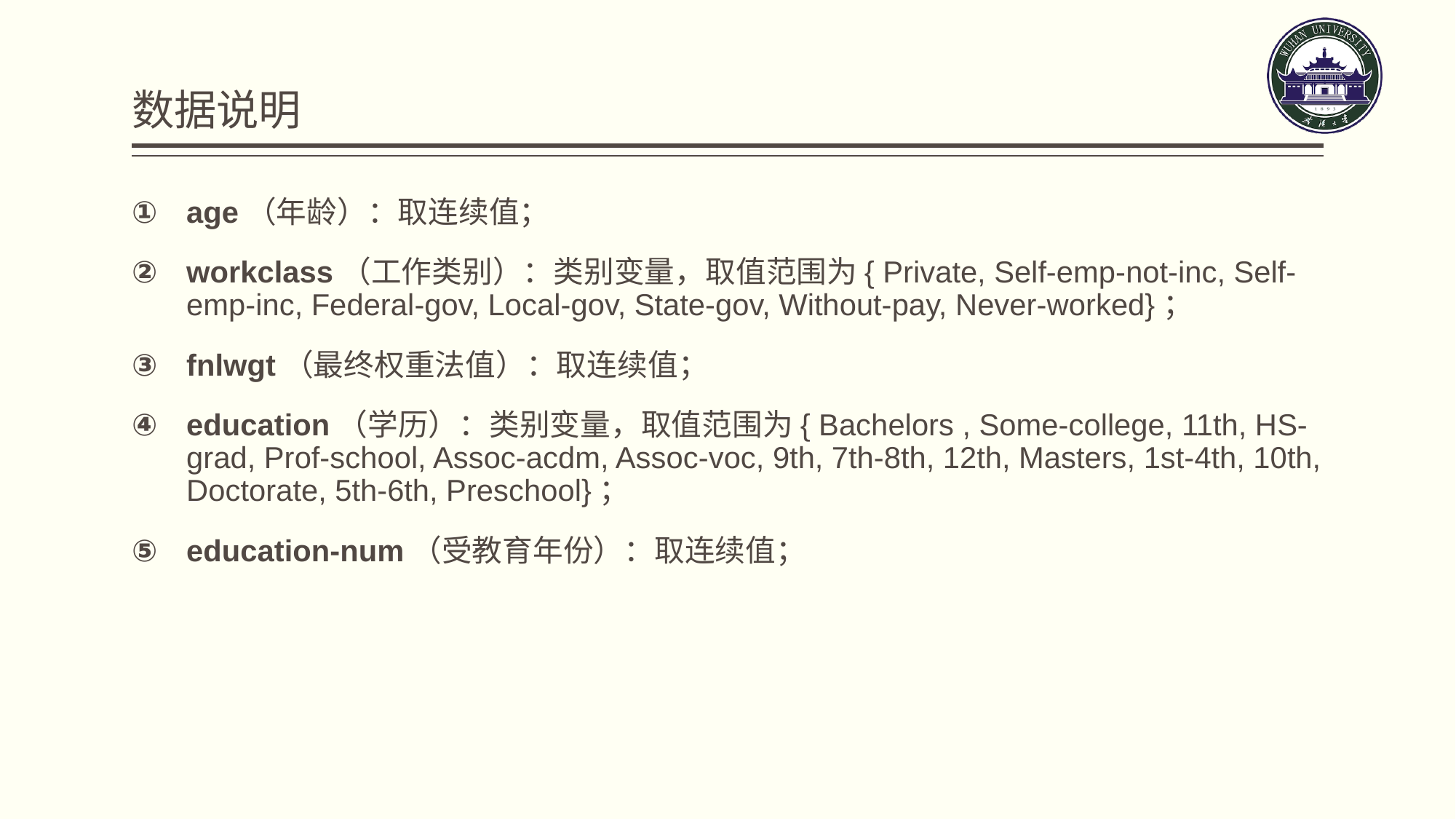

# 数据说明
age（年龄）：取连续值；
workclass（工作类别）：类别变量，取值范围为{ Private, Self-emp-not-inc, Self-emp-inc, Federal-gov, Local-gov, State-gov, Without-pay, Never-worked}；
fnlwgt（最终权重法值）：取连续值；
education（学历）：类别变量，取值范围为{ Bachelors , Some-college, 11th, HS-grad, Prof-school, Assoc-acdm, Assoc-voc, 9th, 7th-8th, 12th, Masters, 1st-4th, 10th, Doctorate, 5th-6th, Preschool}；
education-num（受教育年份）：取连续值；